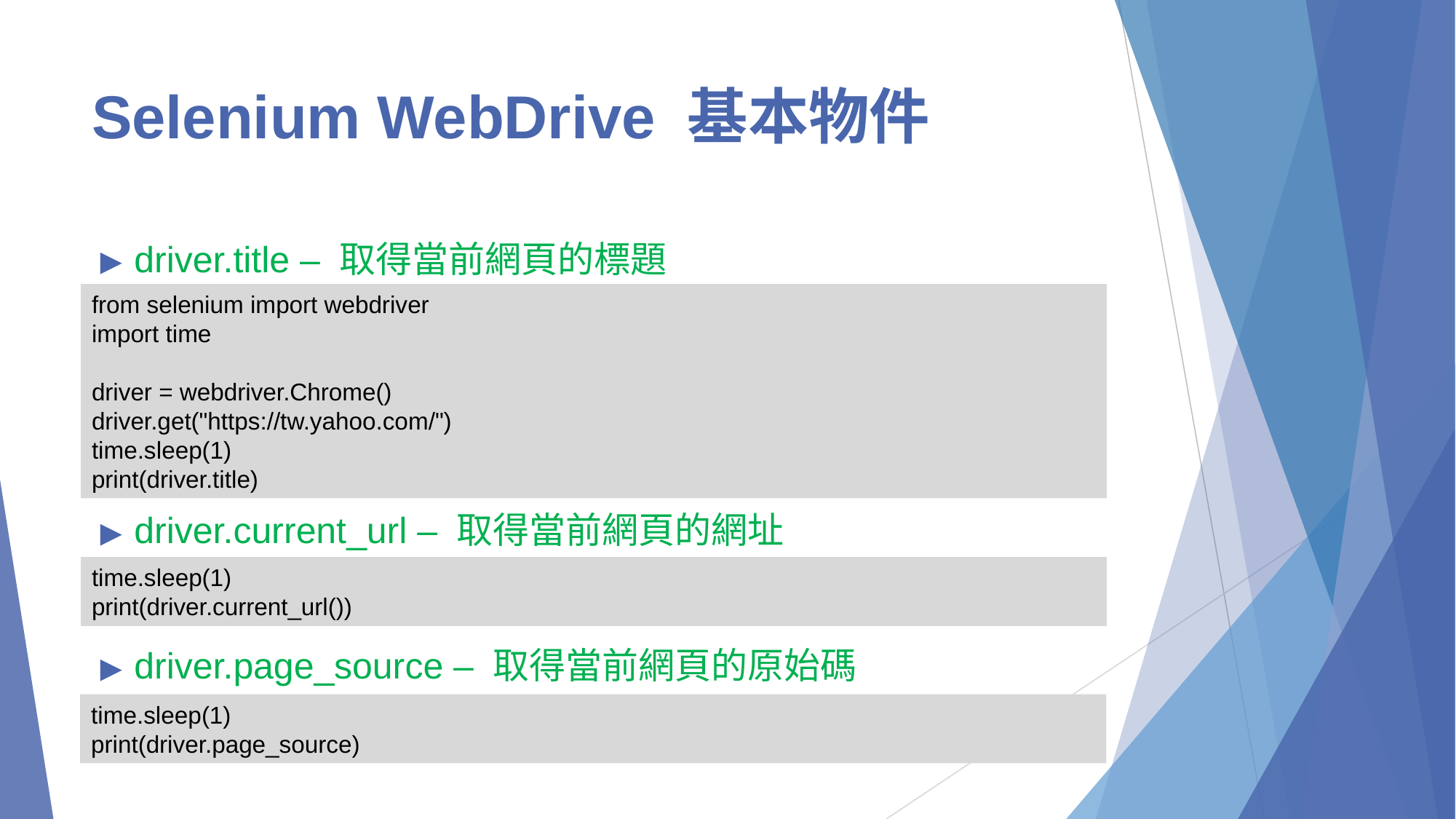

# Selenium WebDrive 基本物件
driver.title – 取得當前網頁的標題

driver.current_url – 取得當前網頁的網址

driver.page_source – 取得當前網頁的原始碼
from selenium import webdriver
import time

driver = webdriver.Chrome()
driver.get("https://tw.yahoo.com/")
time.sleep(1)
print(driver.title)
time.sleep(1)
print(driver.current_url())
time.sleep(1)
print(driver.page_source)